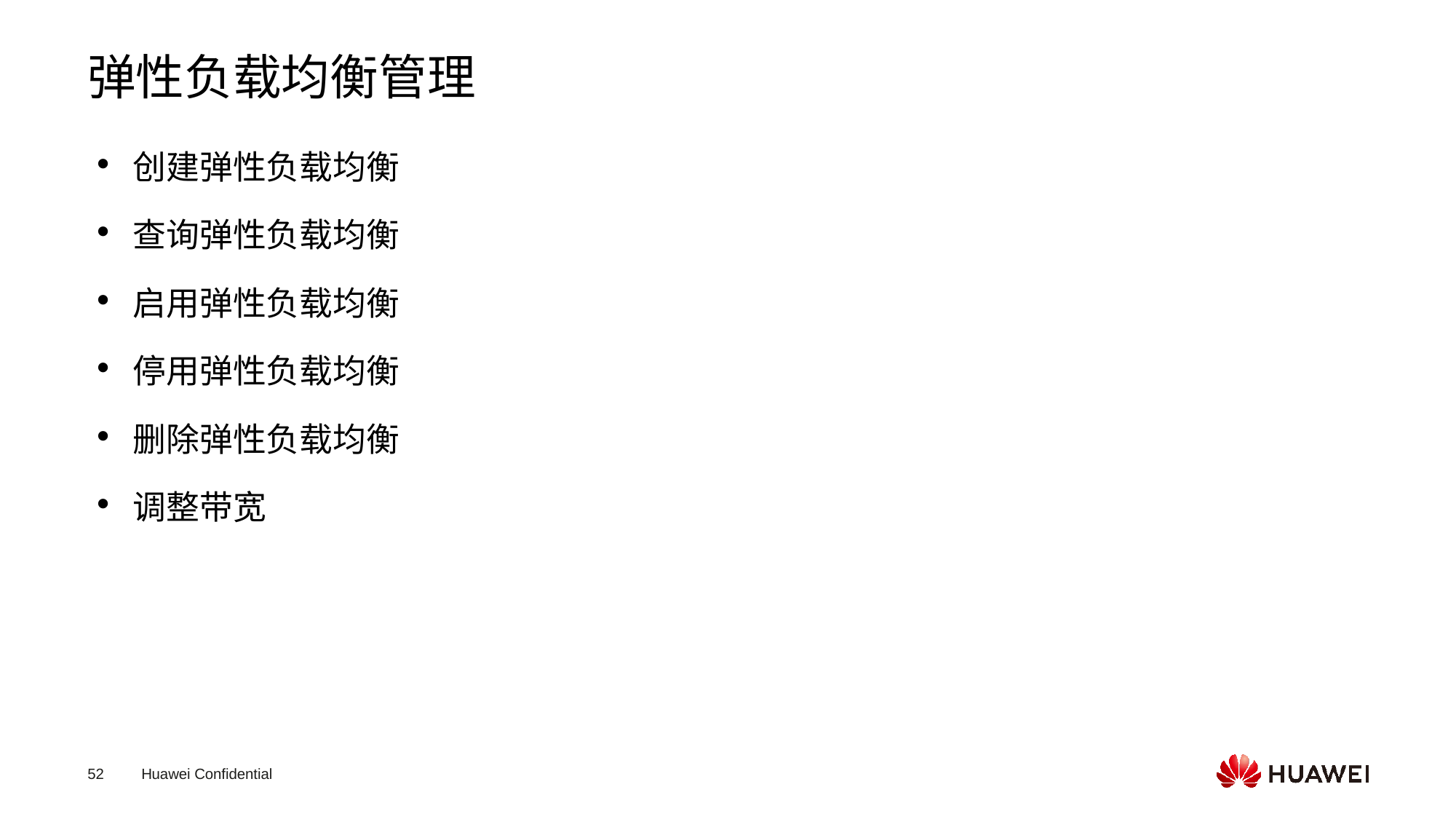

# 弹性负载均衡管理
创建弹性负载均衡
查询弹性负载均衡
启用弹性负载均衡
停用弹性负载均衡
删除弹性负载均衡
调整带宽